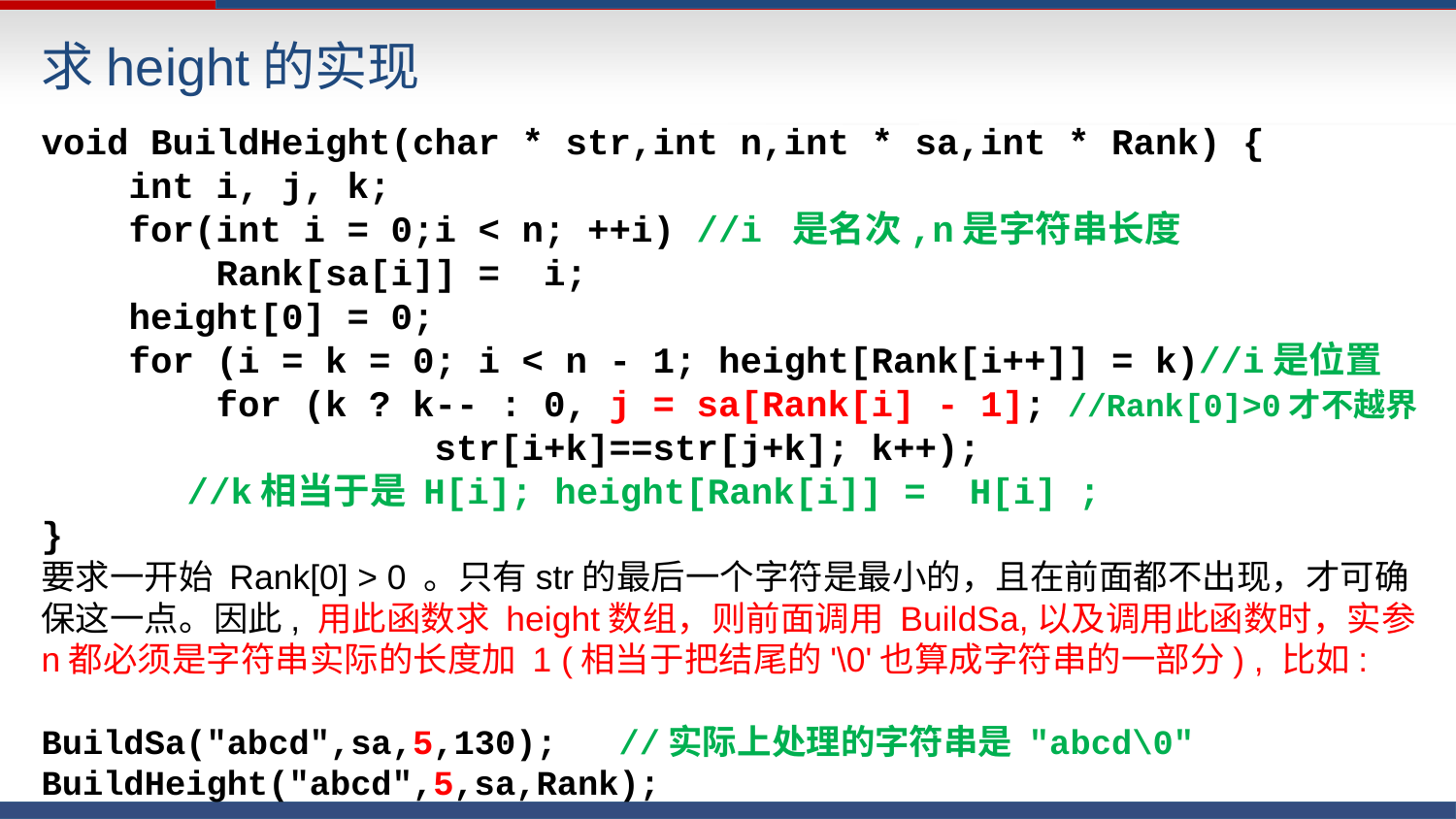

求height的实现
void BuildHeight(char * str,int n,int * sa,int * Rank) {
    int i, j, k;
    for(int i = 0;i < n; ++i) //i 是名次,n是字符串长度
        Rank[sa[i]] =  i;
    height[0] = 0;
    for (i = k = 0; i < n - 1; height[Rank[i++]] = k)//i是位置
        for (k ? k-- : 0, j = sa[Rank[i] - 1]; //Rank[0]>0才不越界
                  str[i+k]==str[j+k]; k++);
	//k相当于是 H[i]; height[Rank[i]] =  H[i] ;
}
要求一开始 Rank[0] > 0 。只有str的最后一个字符是最小的，且在前面都不出现，才可确保这一点。因此, 用此函数求 height数组，则前面调用 BuildSa,以及调用此函数时，实参n都必须是字符串实际的长度加 1 (相当于把结尾的'\0'也算成字符串的一部分) , 比如:

BuildSa("abcd",sa,5,130);   //实际上处理的字符串是 "abcd\0"
BuildHeight("abcd",5,sa,Rank);